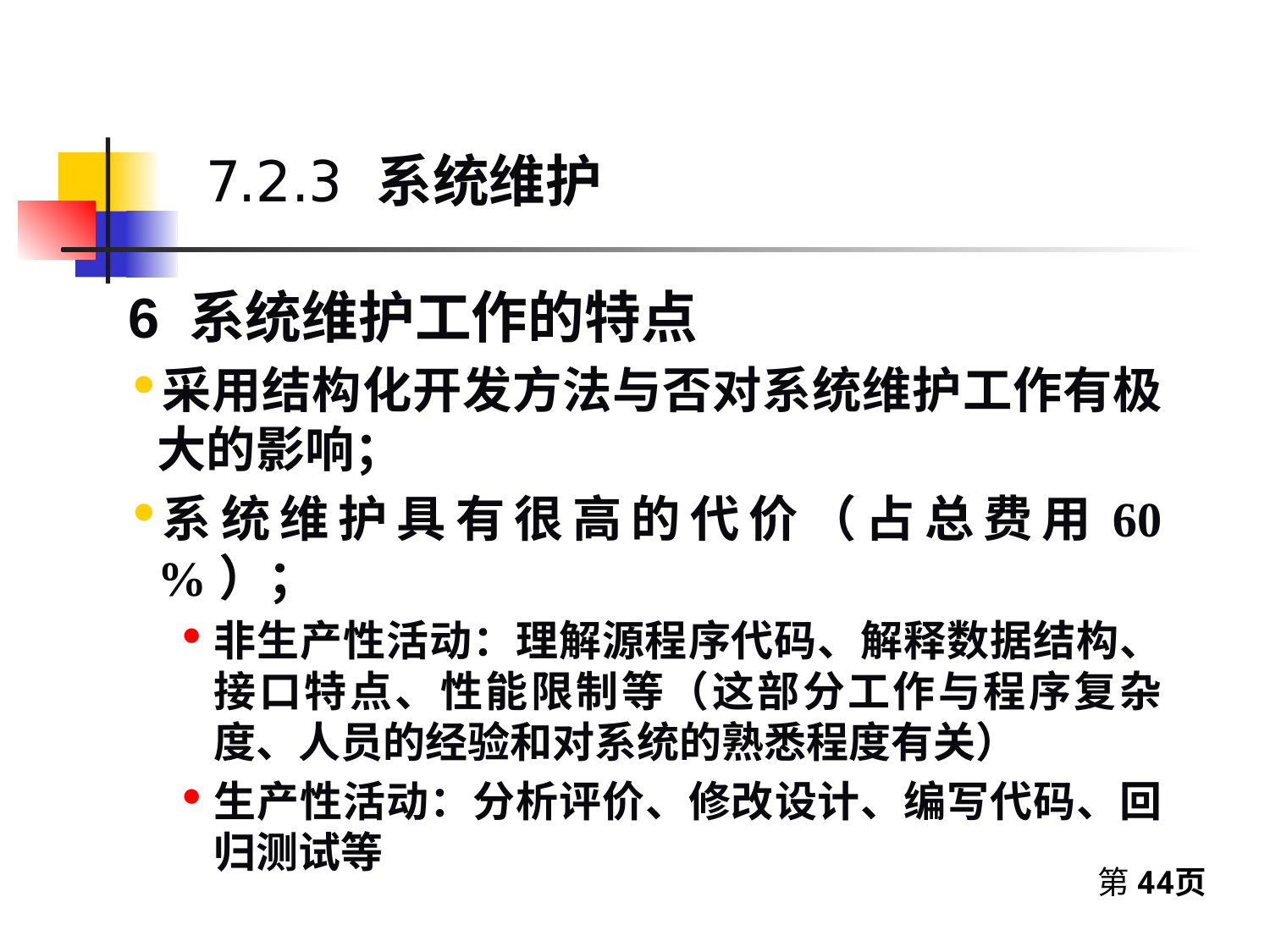

7.2.3 系统维护
6 系统维护工作的特点
采用结构化开发方法与否对系统维护工作有极大的影响；
系统维护具有很高的代价（占总费用60%）；
非生产性活动：理解源程序代码、解释数据结构、接口特点、性能限制等（这部分工作与程序复杂度、人员的经验和对系统的熟悉程度有关）
生产性活动：分析评价、修改设计、编写代码、回归测试等